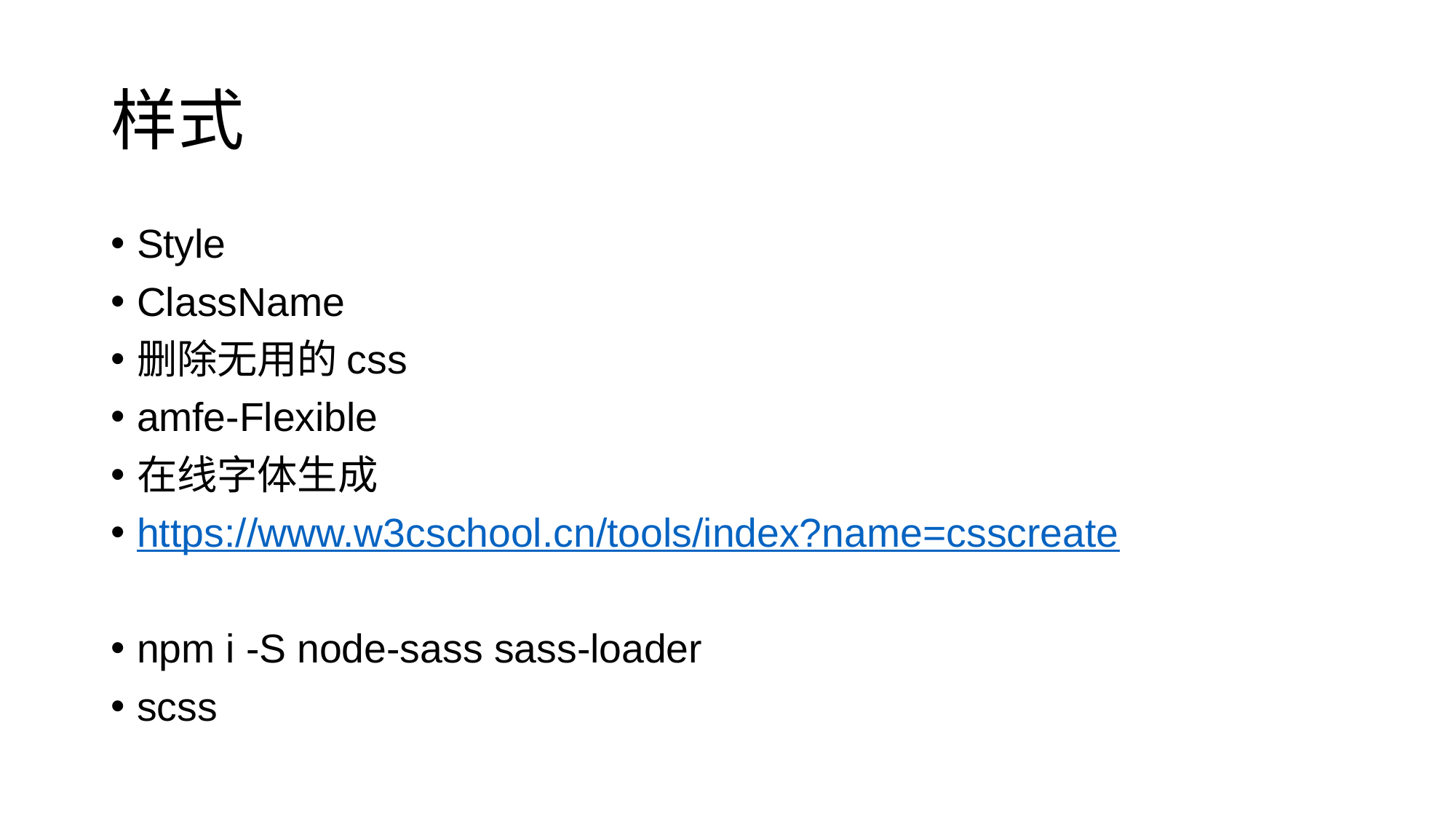

# 样式
Style
ClassName
删除无用的css
amfe-Flexible
在线字体生成
https://www.w3cschool.cn/tools/index?name=csscreate

npm i -S node-sass sass-loader
scss